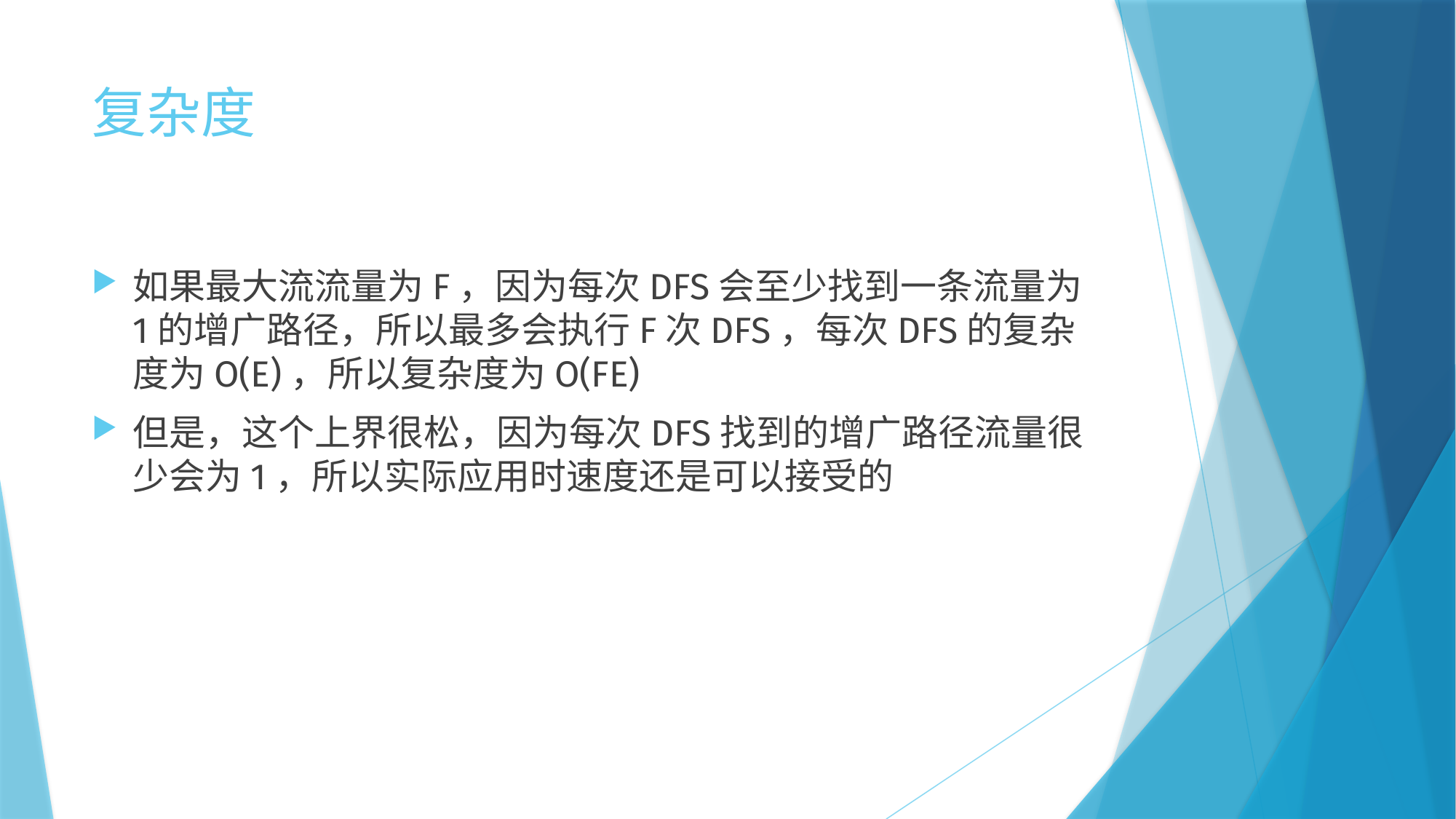

# 复杂度
如果最大流流量为F，因为每次DFS会至少找到一条流量为1的增广路径，所以最多会执行F次DFS，每次DFS的复杂度为O(E)，所以复杂度为O(FE)
但是，这个上界很松，因为每次DFS找到的增广路径流量很少会为1，所以实际应用时速度还是可以接受的